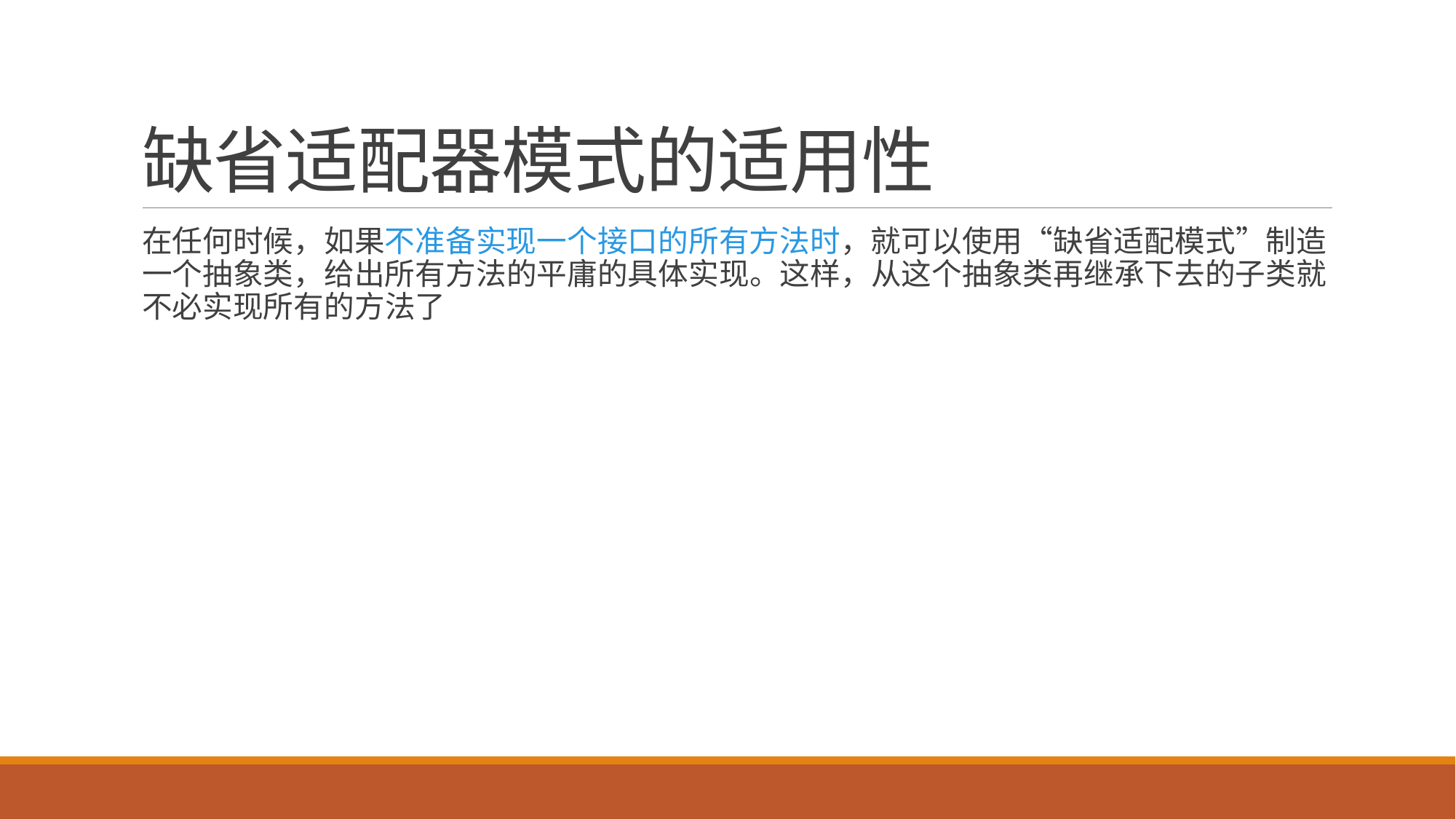

# 缺省适配器模式的适用性
在任何时候，如果不准备实现一个接口的所有方法时，就可以使用“缺省适配模式”制造一个抽象类，给出所有方法的平庸的具体实现。这样，从这个抽象类再继承下去的子类就不必实现所有的方法了